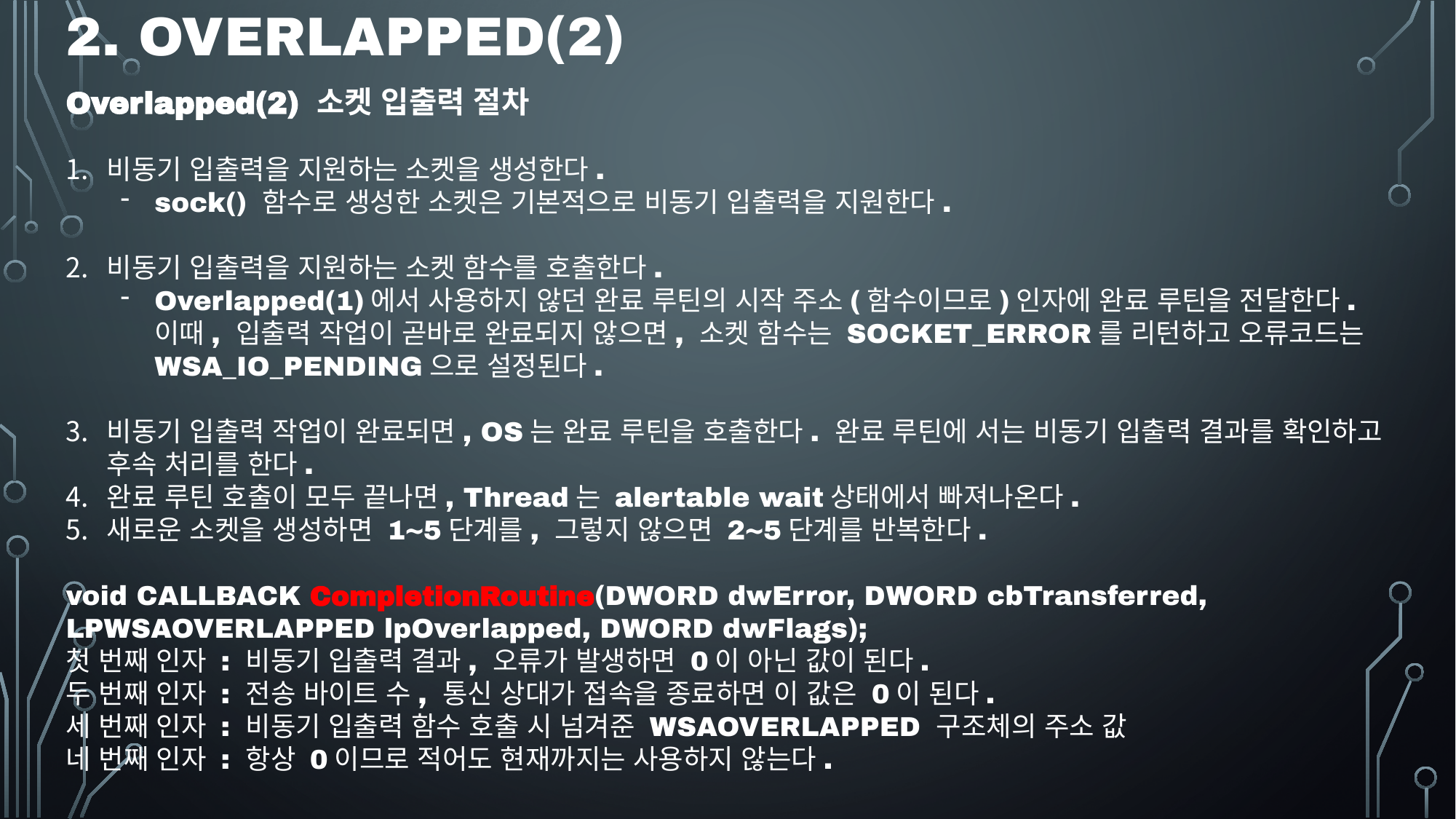

# 2. Overlapped(2)
Overlapped(2) 소켓 입출력 절차

비동기 입출력을 지원하는 소켓을 생성한다.
sock() 함수로 생성한 소켓은 기본적으로 비동기 입출력을 지원한다.

비동기 입출력을 지원하는 소켓 함수를 호출한다.
Overlapped(1)에서 사용하지 않던 완료 루틴의 시작 주소(함수이므로)인자에 완료 루틴을 전달한다. 이때, 입출력 작업이 곧바로 완료되지 않으면, 소켓 함수는 SOCKET_ERROR를 리턴하고 오류코드는 WSA_IO_PENDING으로 설정된다.

비동기 입출력 작업이 완료되면, OS는 완료 루틴을 호출한다. 완료 루틴에 서는 비동기 입출력 결과를 확인하고 후속 처리를 한다.
완료 루틴 호출이 모두 끝나면, Thread는 alertable wait상태에서 빠져나온다.
새로운 소켓을 생성하면 1~5단계를, 그렇지 않으면 2~5단계를 반복한다.

void CALLBACK CompletionRoutine(DWORD dwError, DWORD cbTransferred, LPWSAOVERLAPPED lpOverlapped, DWORD dwFlags);
첫 번째 인자 : 비동기 입출력 결과, 오류가 발생하면 0이 아닌 값이 된다.
두 번째 인자 : 전송 바이트 수, 통신 상대가 접속을 종료하면 이 값은 0이 된다.
세 번째 인자 : 비동기 입출력 함수 호출 시 넘겨준 WSAOVERLAPPED 구조체의 주소 값
네 번째 인자 : 항상 0이므로 적어도 현재까지는 사용하지 않는다.